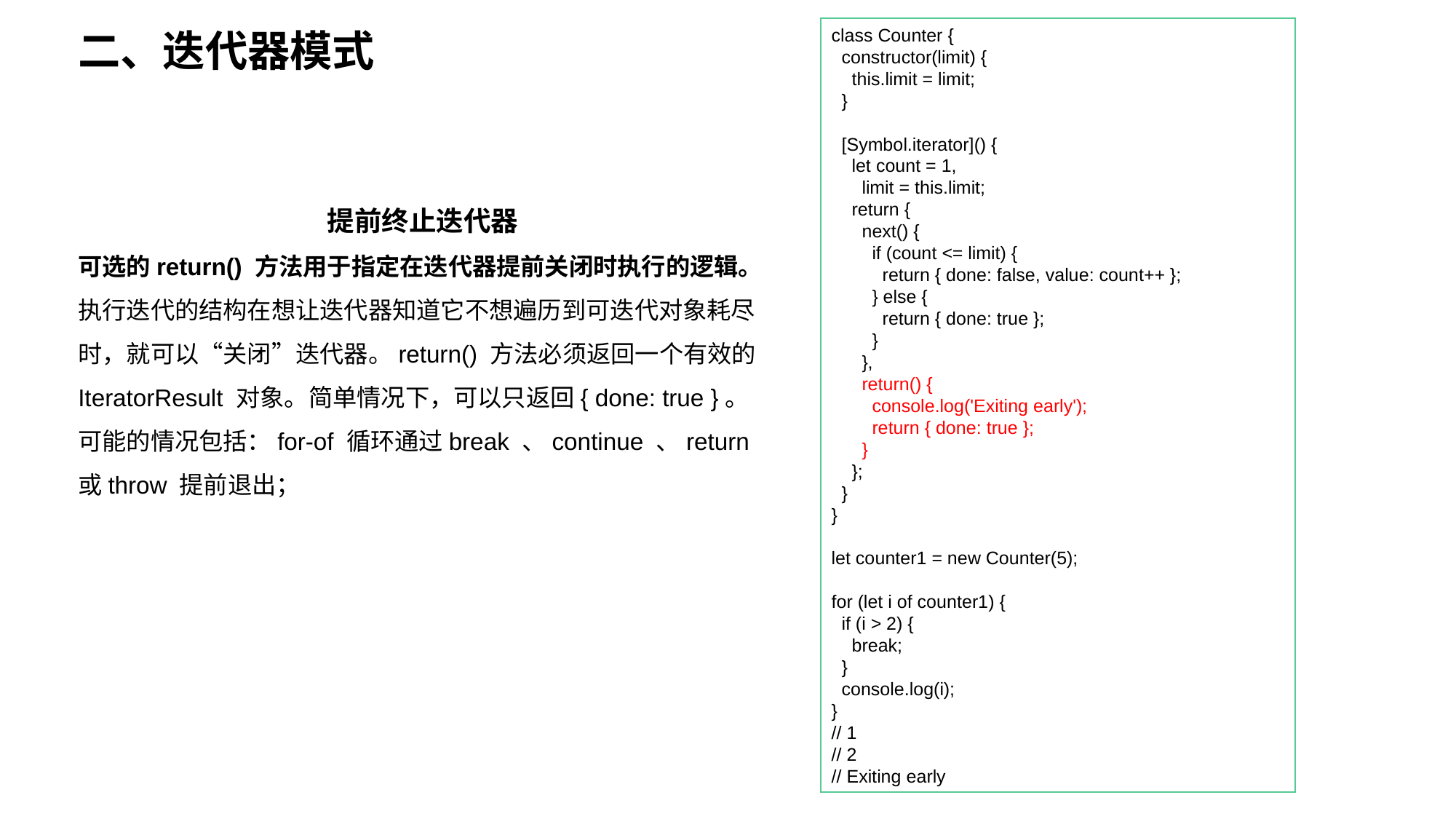

class Counter {
  constructor(limit) {
    this.limit = limit;
  }

  [Symbol.iterator]() {
    let count = 1,
      limit = this.limit;
    return {
      next() {
        if (count <= limit) {
          return { done: false, value: count++ };
        } else {
          return { done: true };
        }
      },
      return() {
        console.log('Exiting early');
        return { done: true };
      }
    };
  }
}

let counter1 = new Counter(5);

for (let i of counter1) {
  if (i > 2) {
    break;
  }
  console.log(i);
}
// 1
// 2
// Exiting early
二、迭代器模式
提前终止迭代器
可选的return() 方法用于指定在迭代器提前关闭时执行的逻辑。执行迭代的结构在想让迭代器知道它不想遍历到可迭代对象耗尽时，就可以“关闭”迭代器。return() 方法必须返回一个有效的IteratorResult 对象。简单情况下，可以只返回{ done: true }。可能的情况包括：for-of 循环通过break 、continue 、return 或throw 提前退出；